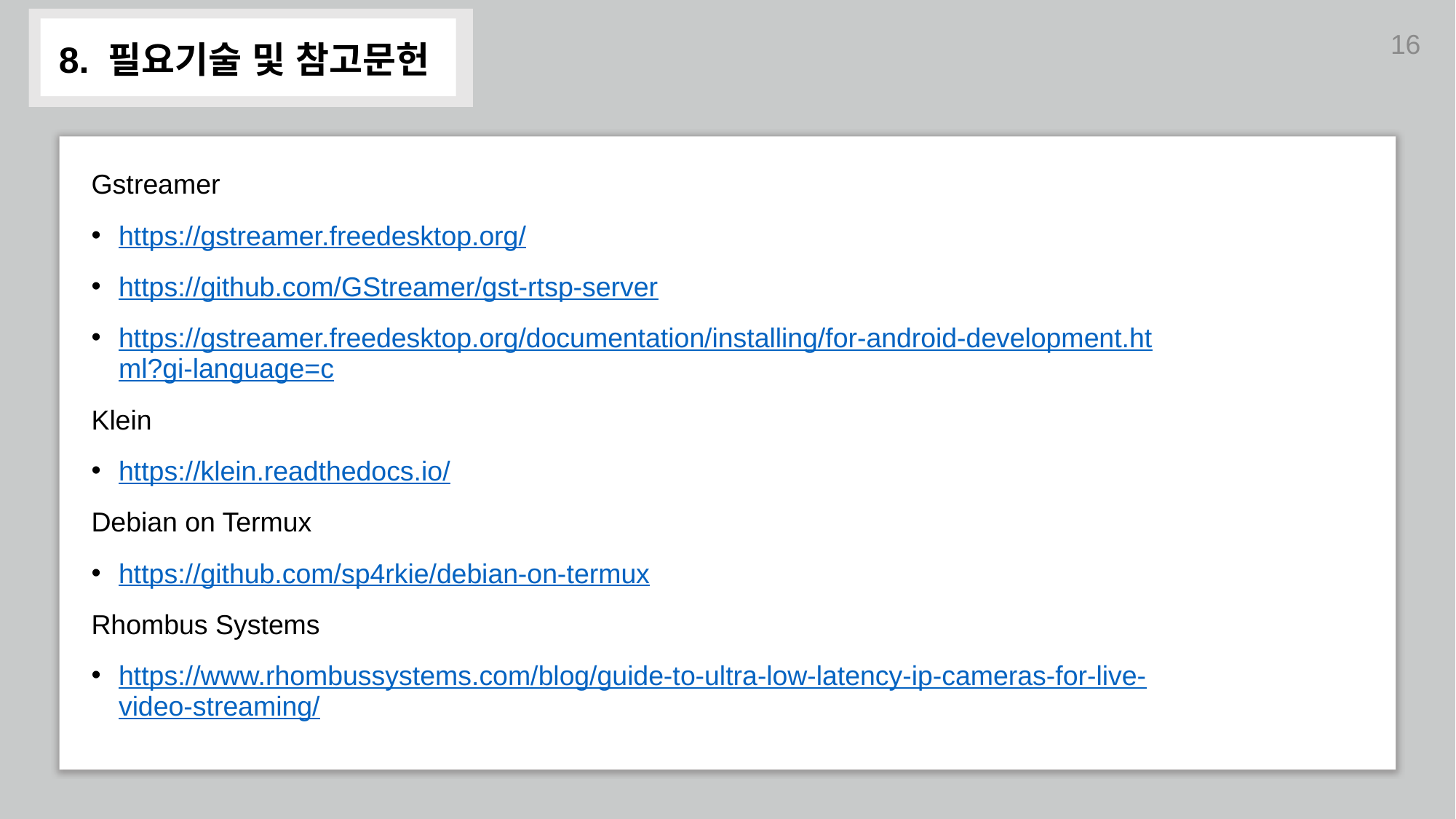

8. 필요기술 및 참고문헌

ㅠ
16

Gstreamer
https://gstreamer.freedesktop.org/
https://github.com/GStreamer/gst-rtsp-server
https://gstreamer.freedesktop.org/documentation/installing/for-android-development.html?gi-language=c
Klein
https://klein.readthedocs.io/
Debian on Termux
https://github.com/sp4rkie/debian-on-termux
Rhombus Systems
https://www.rhombussystems.com/blog/guide-to-ultra-low-latency-ip-cameras-for-live-video-streaming/